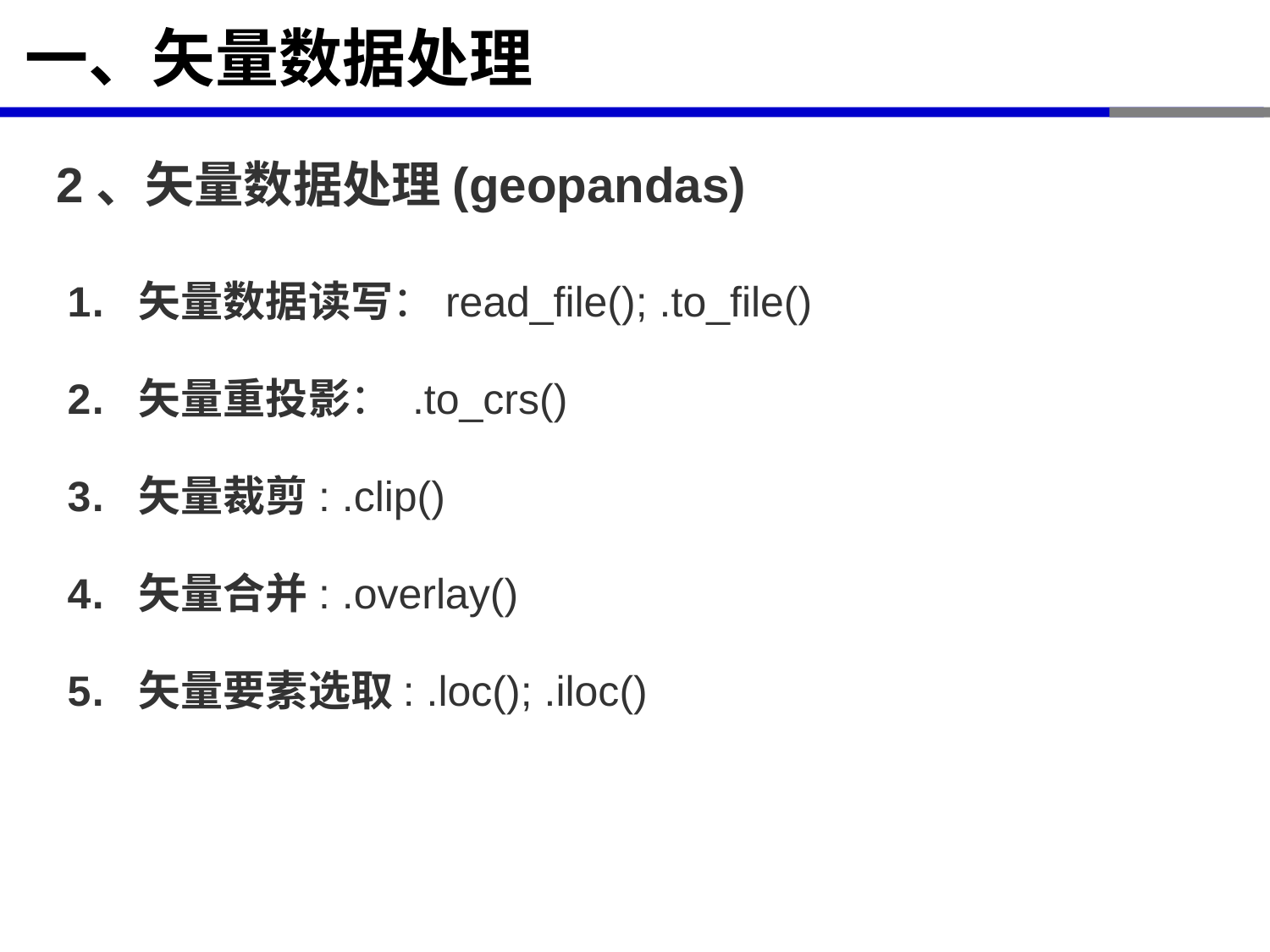

# 一、矢量数据处理
2、矢量数据处理(geopandas)
矢量数据读写：read_file(); .to_file()
矢量重投影： .to_crs()
矢量裁剪: .clip()
矢量合并: .overlay()
矢量要素选取: .loc(); .iloc()